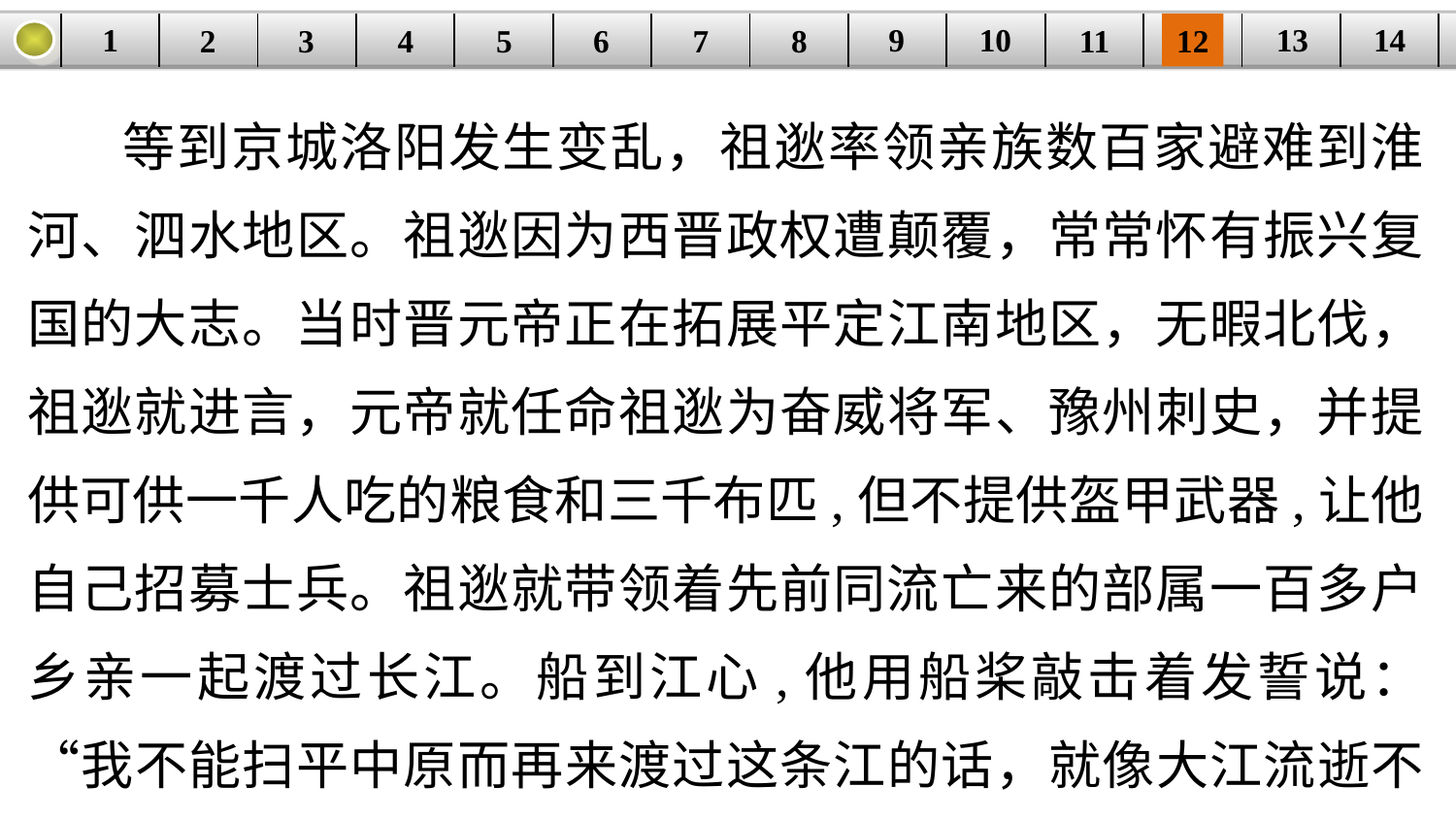

14
9
10
1
13
3
4
5
6
8
11
2
12
|  |  |  |  |  |  |  |  |  |  |  |  |  |  |
| --- | --- | --- | --- | --- | --- | --- | --- | --- | --- | --- | --- | --- | --- |
7

      等到京城洛阳发生变乱，祖逖率领亲族数百家避难到淮河、泗水地区。祖逖因为西晋政权遭颠覆，常常怀有振兴复国的大志。当时晋元帝正在拓展平定江南地区，无暇北伐，祖逖就进言，元帝就任命祖逖为奋威将军、豫州刺史，并提供可供一千人吃的粮食和三千布匹,但不提供盔甲武器,让他自己招募士兵。祖逖就带领着先前同流亡来的部属一百多户乡亲一起渡过长江。船到江心,他用船桨敲击着发誓说：“我不能扫平中原而再来渡过这条江的话，就像大江流逝不能复返！”